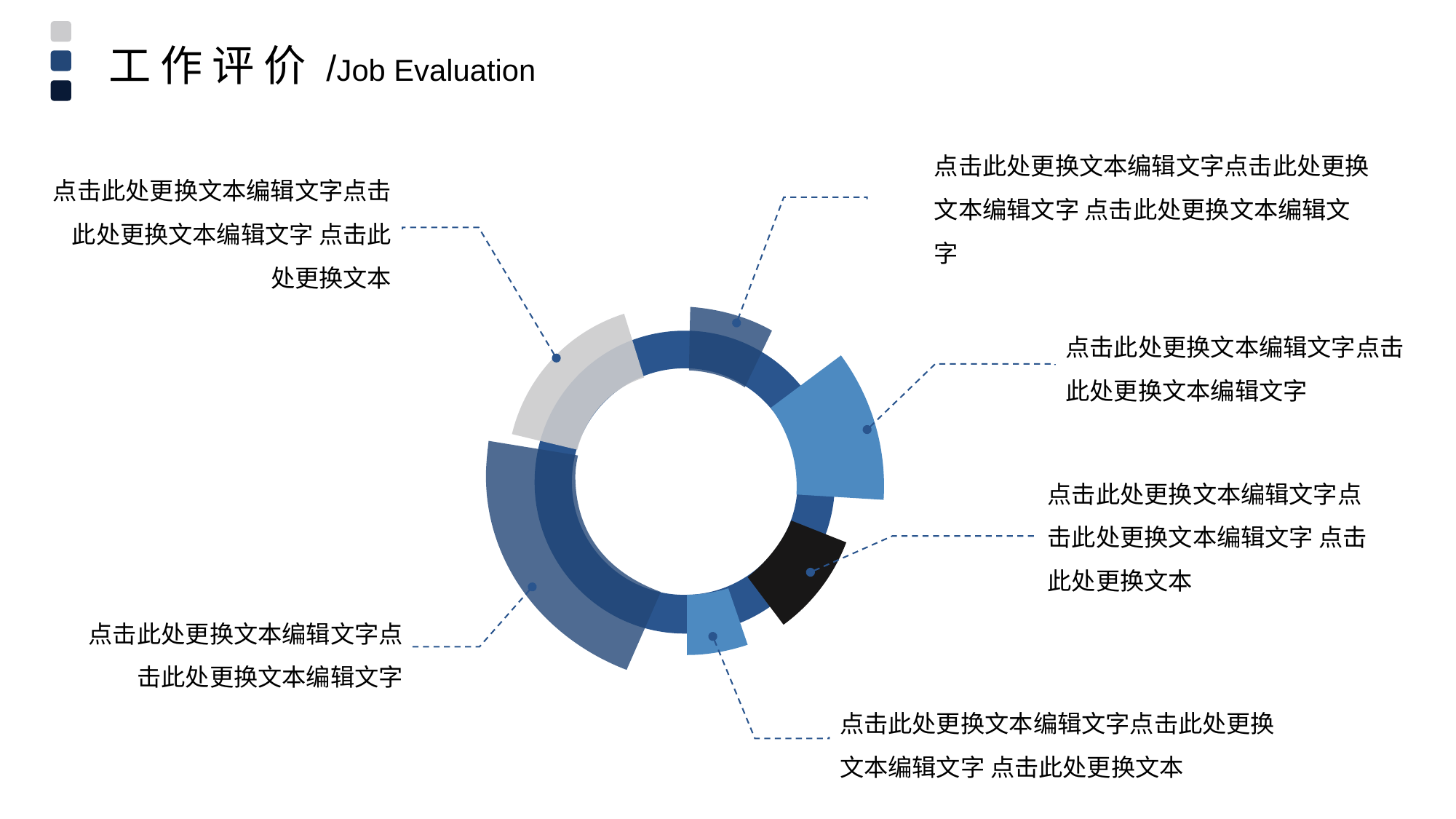

工 作 评 价 /Job Evaluation
点击此处更换文本编辑文字点击此处更换文本编辑文字 点击此处更换文本编辑文字
点击此处更换文本编辑文字点击此处更换文本编辑文字 点击此处更换文本

点击此处更换文本编辑文字点击此处更换文本编辑文字

点击此处更换文本编辑文字点击此处更换文本编辑文字 点击此处更换文本

点击此处更换文本编辑文字点击此处更换文本编辑文字

点击此处更换文本编辑文字点击此处更换文本编辑文字 点击此处更换文本